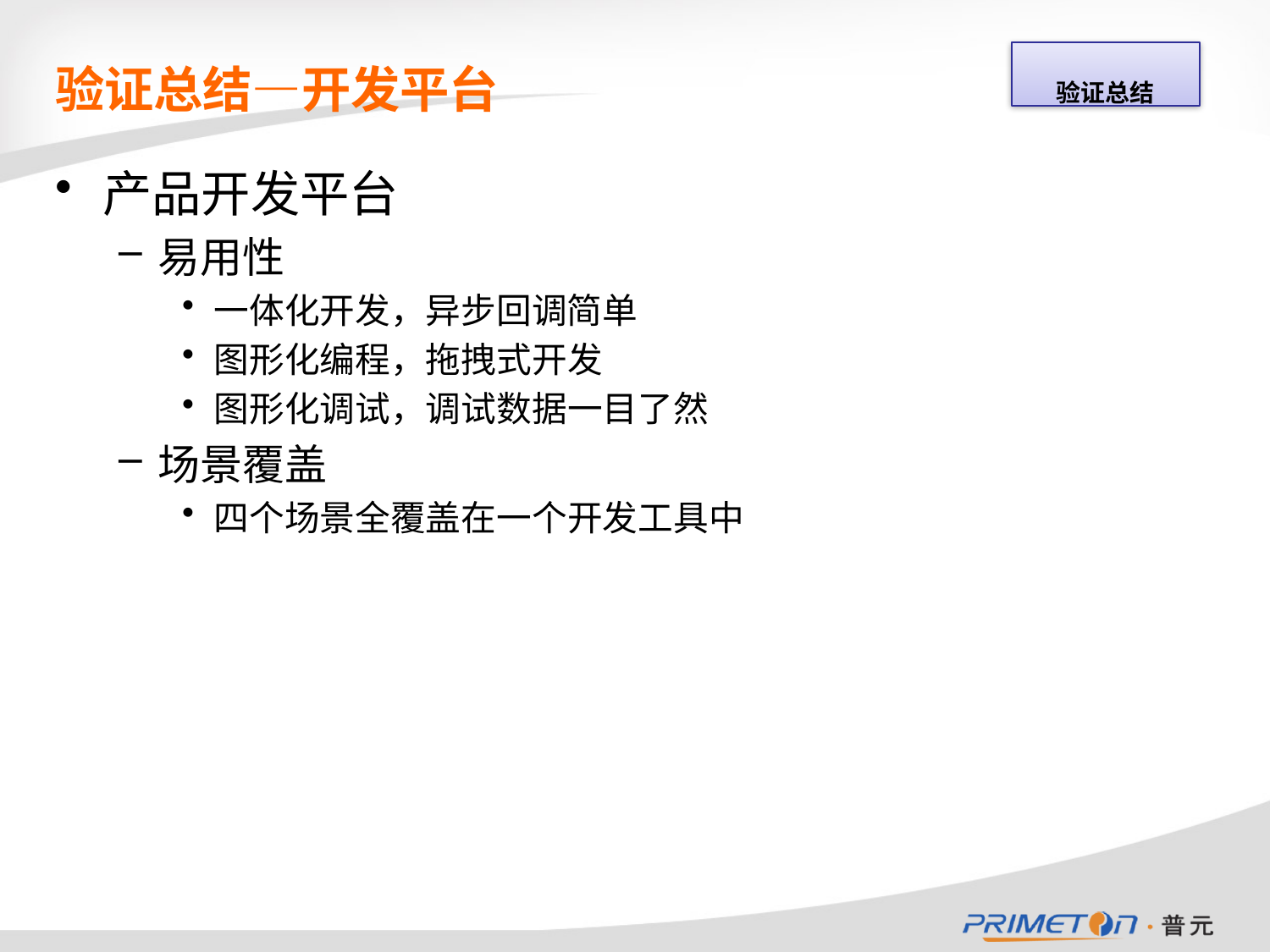

验证总结
# 验证总结—开发平台
产品开发平台
易用性
一体化开发，异步回调简单
图形化编程，拖拽式开发
图形化调试，调试数据一目了然
场景覆盖
四个场景全覆盖在一个开发工具中